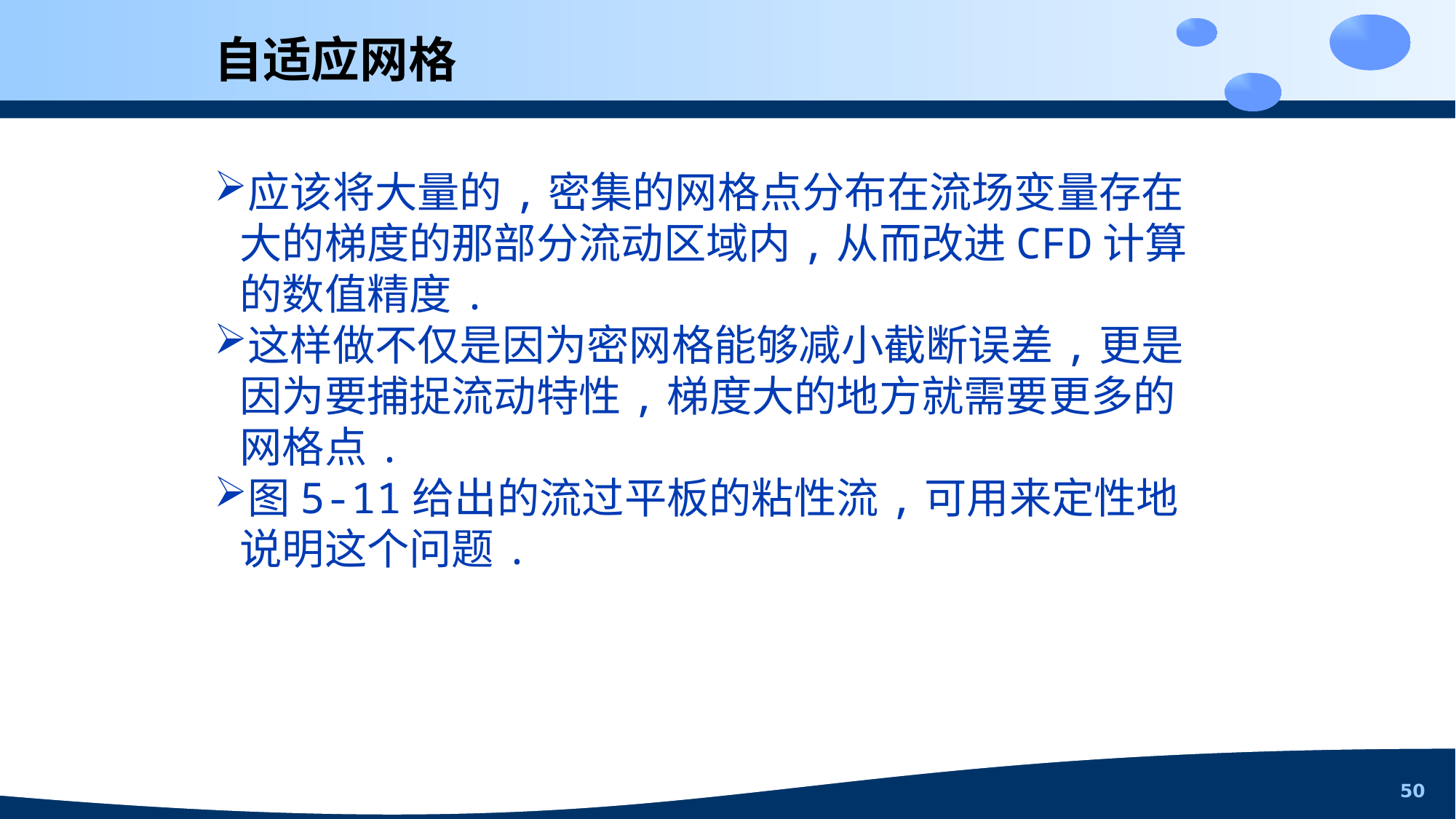

50
自适应网格
应该将大量的,密集的网格点分布在流场变量存在大的梯度的那部分流动区域内,从而改进CFD计算的数值精度.
这样做不仅是因为密网格能够减小截断误差,更是因为要捕捉流动特性,梯度大的地方就需要更多的网格点.
图5-11给出的流过平板的粘性流,可用来定性地说明这个问题.
占树婪殉刃头单风渔掠晰泵谚赐兼功谊宿睦炮谁靴呻翔闲树雀劈航侈德芋第五章网格生成与坐标变换第五章网格生成与坐标变换